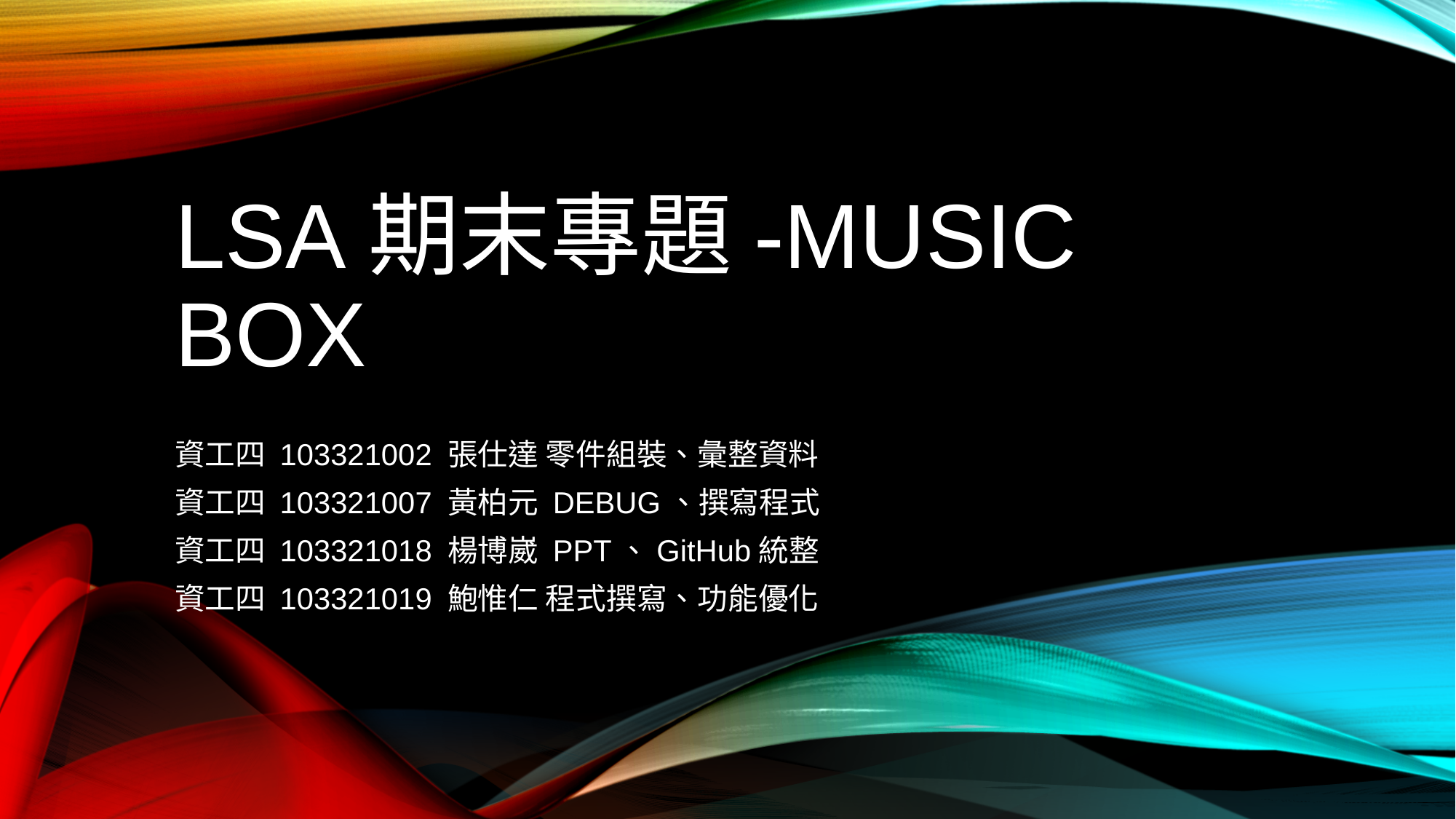

# Lsa期末專題-Music box
資工四 103321002 張仕達 零件組裝、彙整資料
資工四 103321007 黃柏元 DEBUG、撰寫程式
資工四 103321018 楊博崴 PPT、GitHub統整
資工四 103321019 鮑惟仁 程式撰寫、功能優化